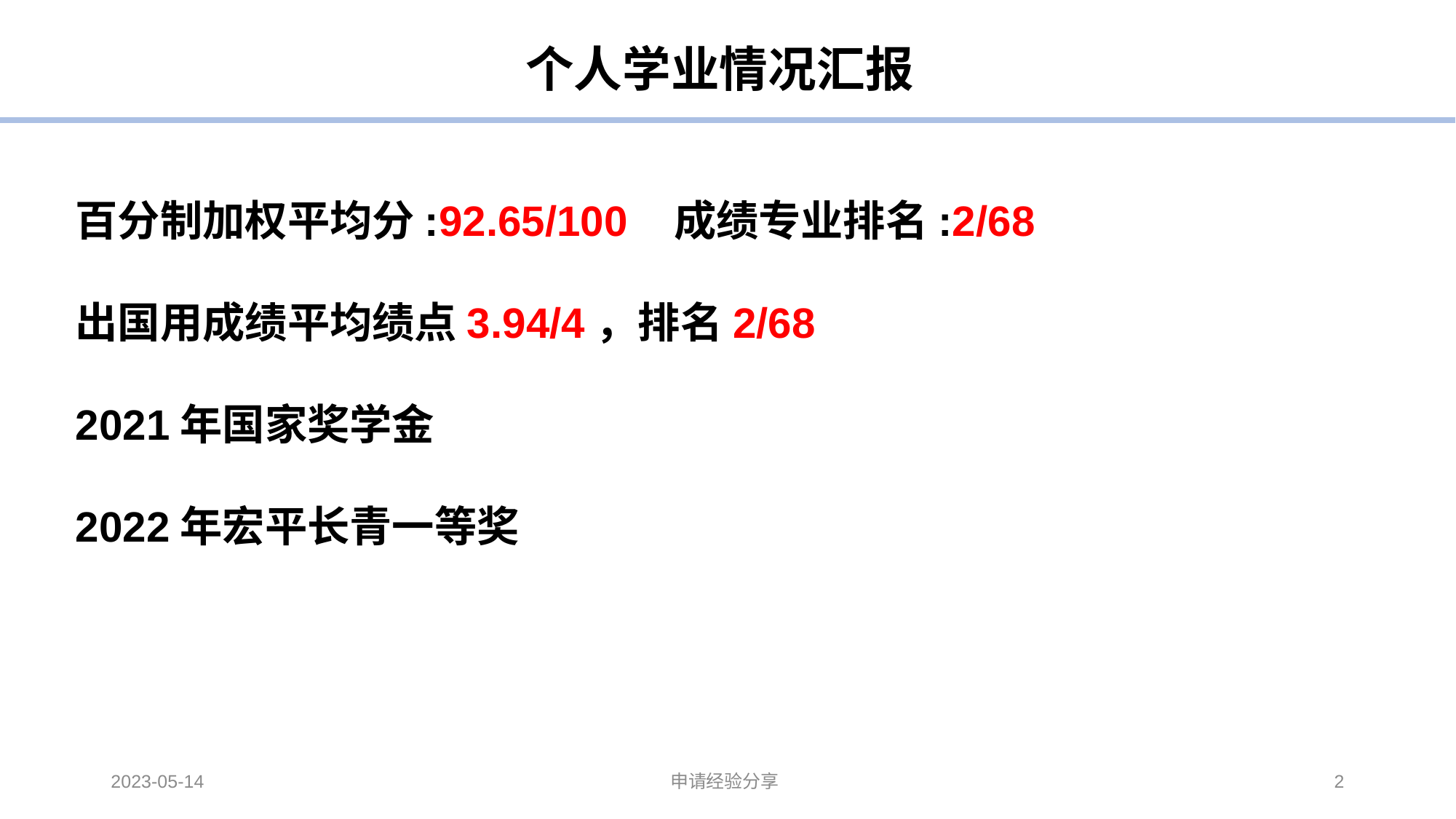

个人学业情况汇报
百分制加权平均分:92.65/100   成绩专业排名:2/68
出国用成绩平均绩点3.94/4，排名2/68
2021年国家奖学金
2022年宏平长青一等奖
2023-05-14
申请经验分享
2